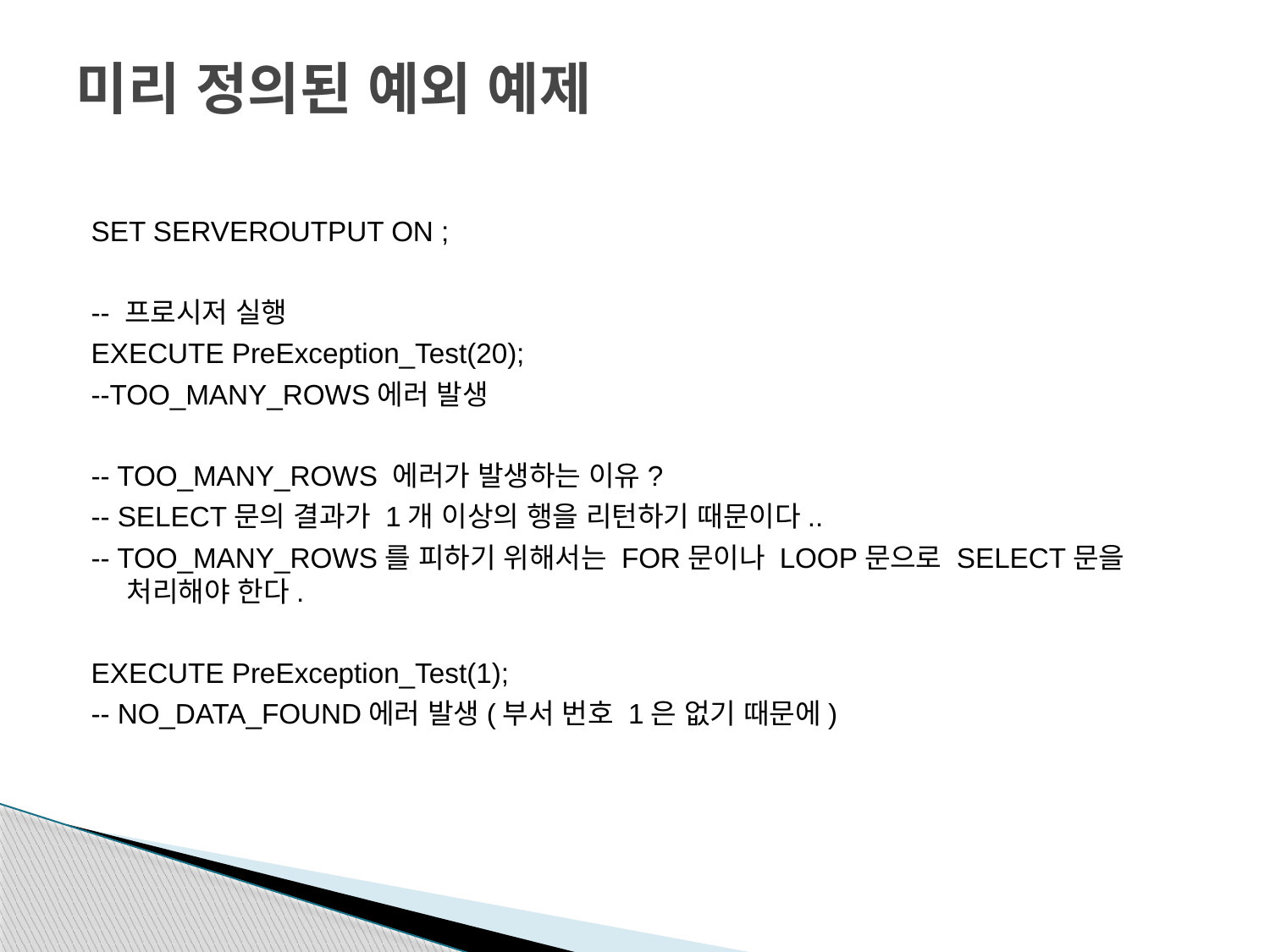

# 미리 정의된 예외 예제

SET SERVEROUTPUT ON ;

-- 프로시저 실행
EXECUTE PreException_Test(20);
--TOO_MANY_ROWS에러 발생

-- TOO_MANY_ROWS 에러가 발생하는 이유?
-- SELECT문의 결과가 1개 이상의 행을 리턴하기 때문이다..
-- TOO_MANY_ROWS를 피하기 위해서는 FOR문이나 LOOP문으로 SELECT문을 처리해야 한다.

EXECUTE PreException_Test(1);
-- NO_DATA_FOUND에러 발생(부서 번호 1은 없기 때문에)